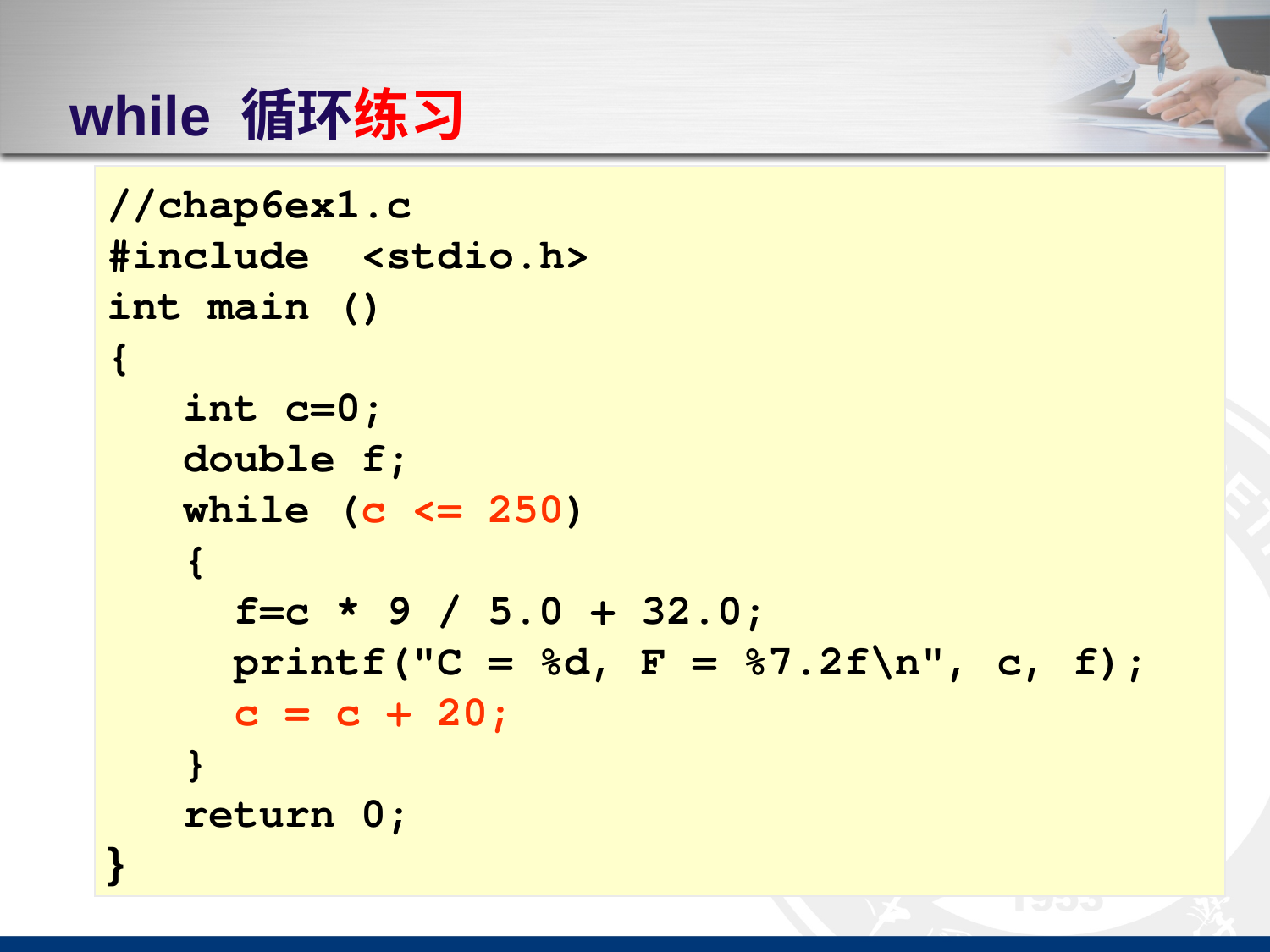

# while 循环练习
//chap6ex1.c
#include  <stdio.h>
int main ()
{
   int c=0;
   double f;
   while (c <= 250)
   {
	f=c * 9 / 5.0 + 32.0;
	printf("C = %d, F = %7.2f\n", c, f);
	c = c + 20;
   }
   return 0;
}